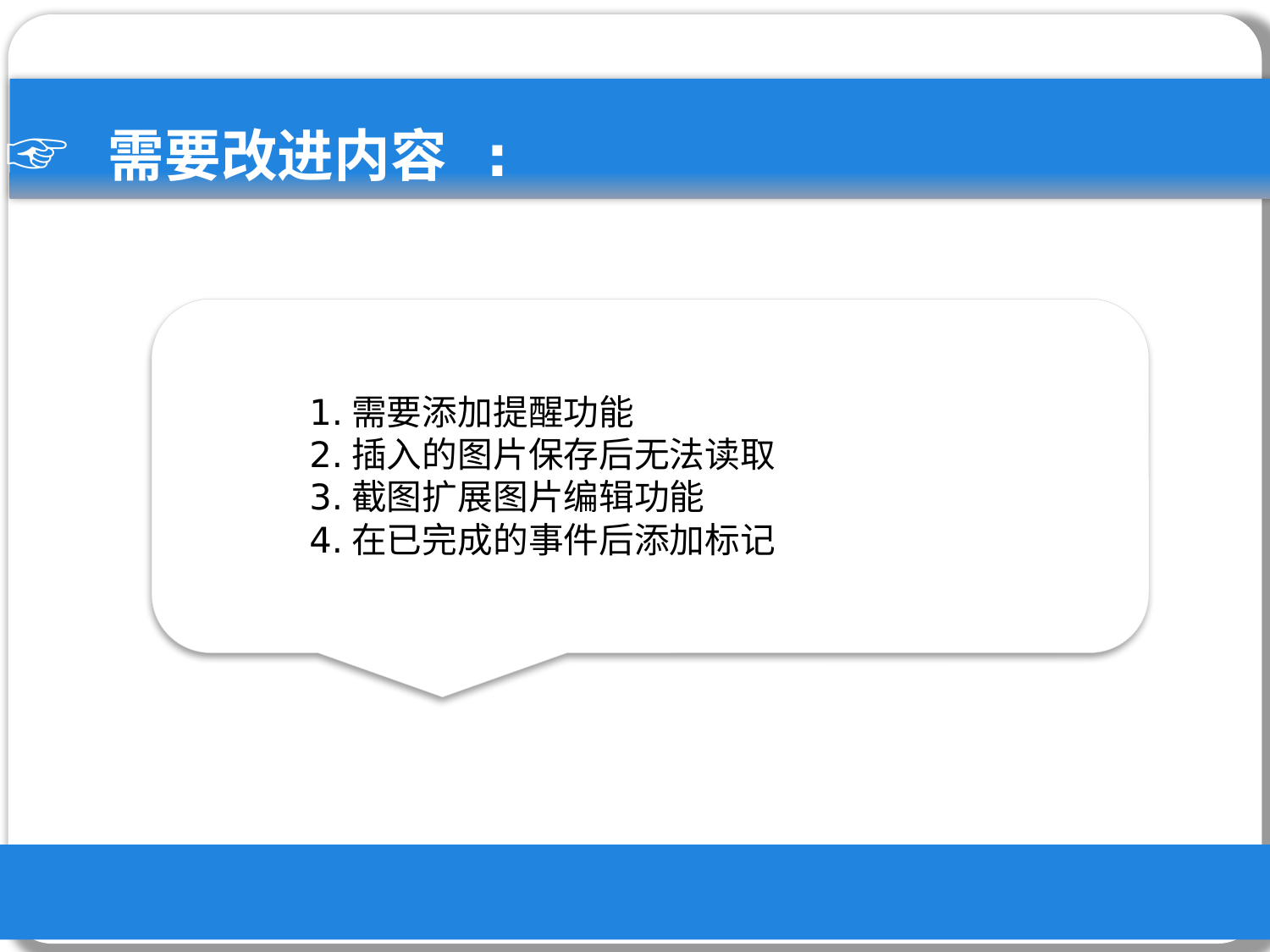

☞  需要改进内容  :

1.需要添加提醒功能
2.插入的图片保存后无法读取
3.截图扩展图片编辑功能
4.在已完成的事件后添加标记